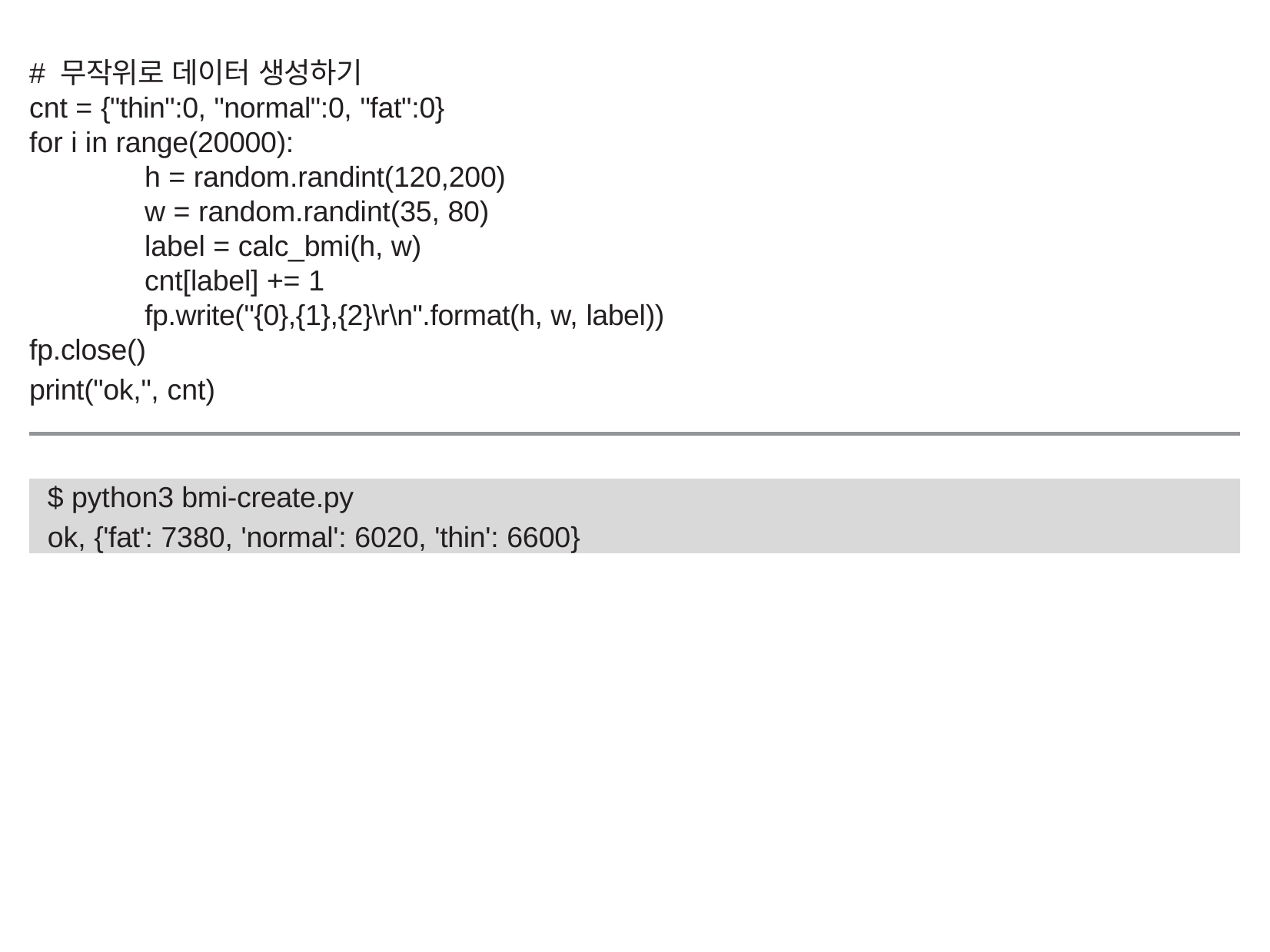

# 무작위로 데이터 생성하기
cnt = {"thin":0, "normal":0, "fat":0}
for i in range(20000):
	h = random.randint(120,200)
	w = random.randint(35, 80)
	label = calc_bmi(h, w)
	cnt[label] += 1
	fp.write("{0},{1},{2}\r\n".format(h, w, label))
fp.close()
print("ok,", cnt)

$ python3 bmi-create.py
ok, {'fat': 7380, 'normal': 6020, 'thin': 6600}